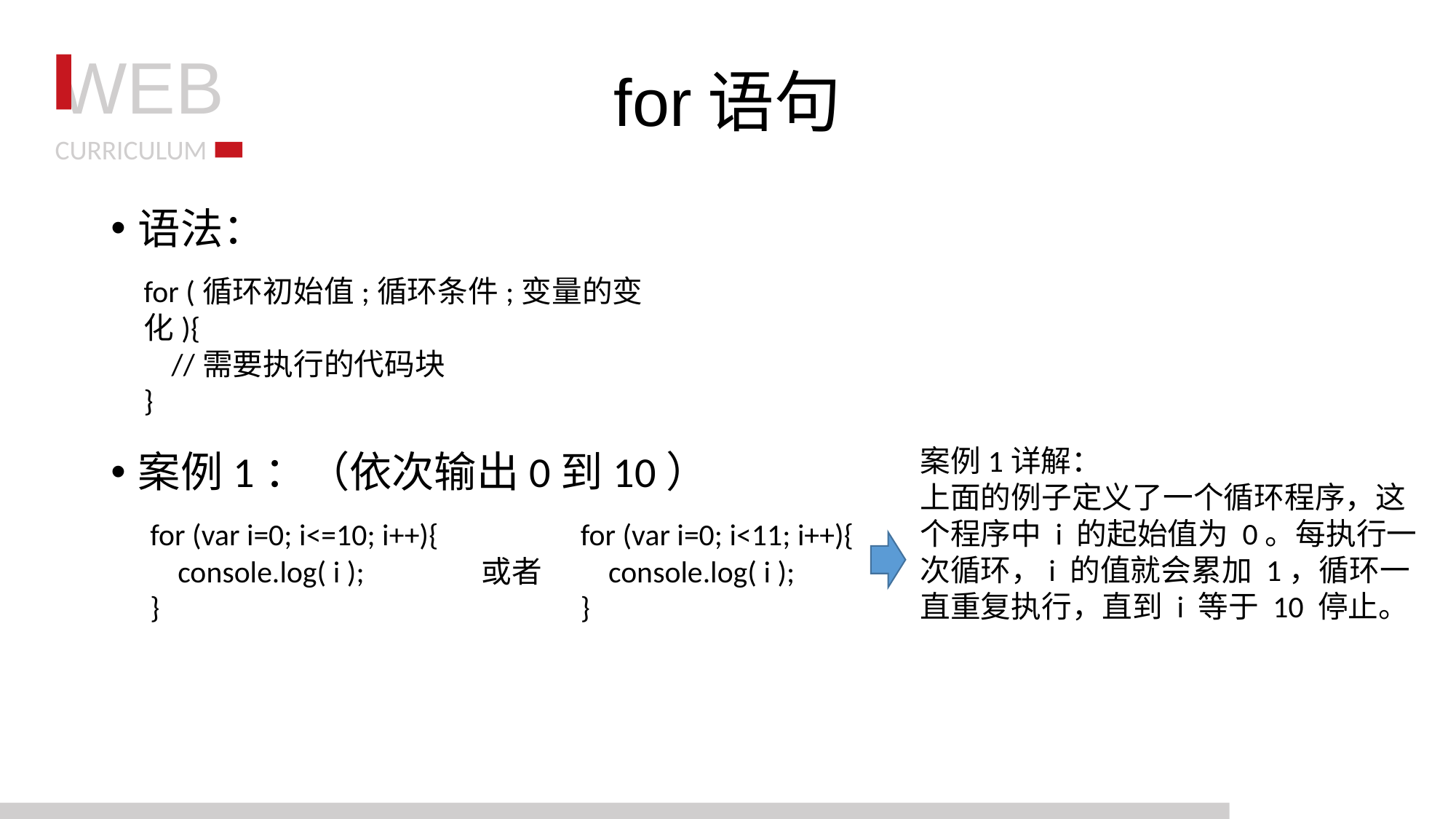

# for语句
语法：

案例1：（依次输出0到10）

for (循环初始值;循环条件;变量的变化){
    //需要执行的代码块
}
案例1详解：
上面的例子定义了一个循环程序，这个程序中 i 的起始值为 0。每执行一次循环，i 的值就会累加 1，循环一直重复执行，直到 i 等于 10 停止。
for (var i=0; i<=10; i++){
    console.log( i );
}
for (var i=0; i<11; i++){
    console.log( i );
}

或者